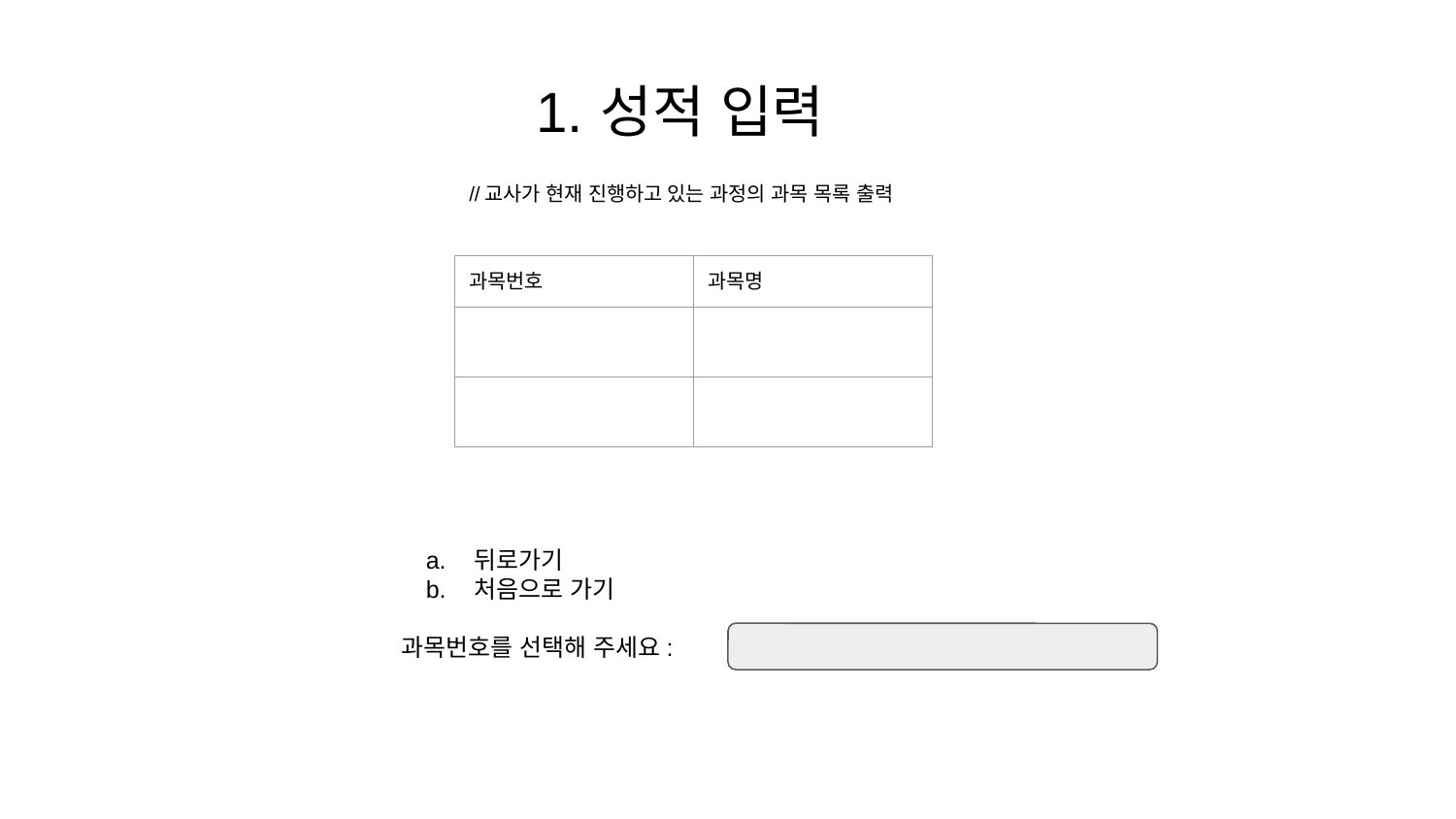

# 성적 입력
//교사가 현재 진행하고 있는 과정의 과목 목록 출력
| 과목번호 | 과목명 |
| --- | --- |
|  |  |
|  |  |
뒤로가기
처음으로 가기

과목번호를 선택해 주세요: